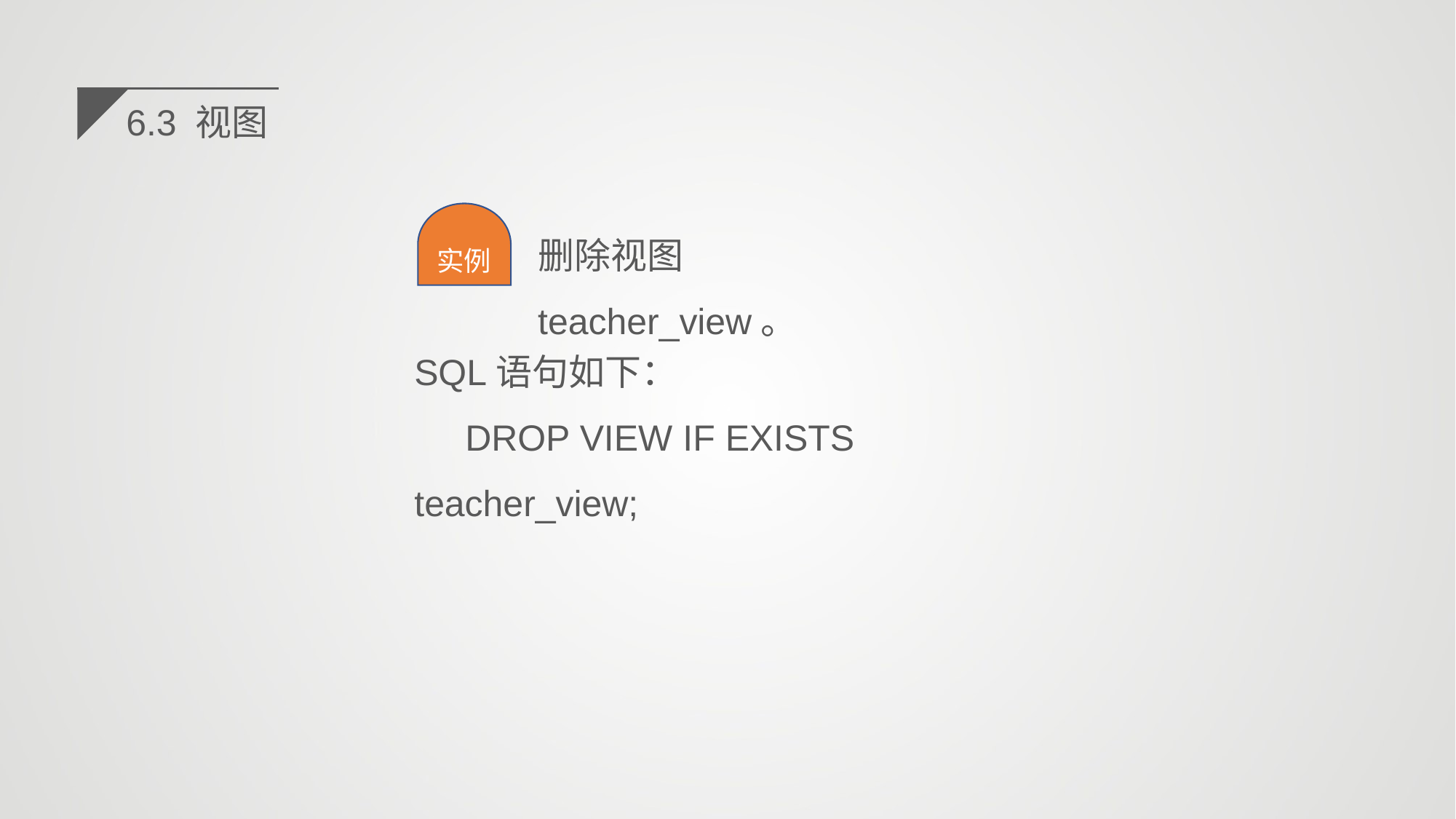

6.3 视图

实例
删除视图teacher_view。
SQL语句如下：
     DROP VIEW IF EXISTS teacher_view;